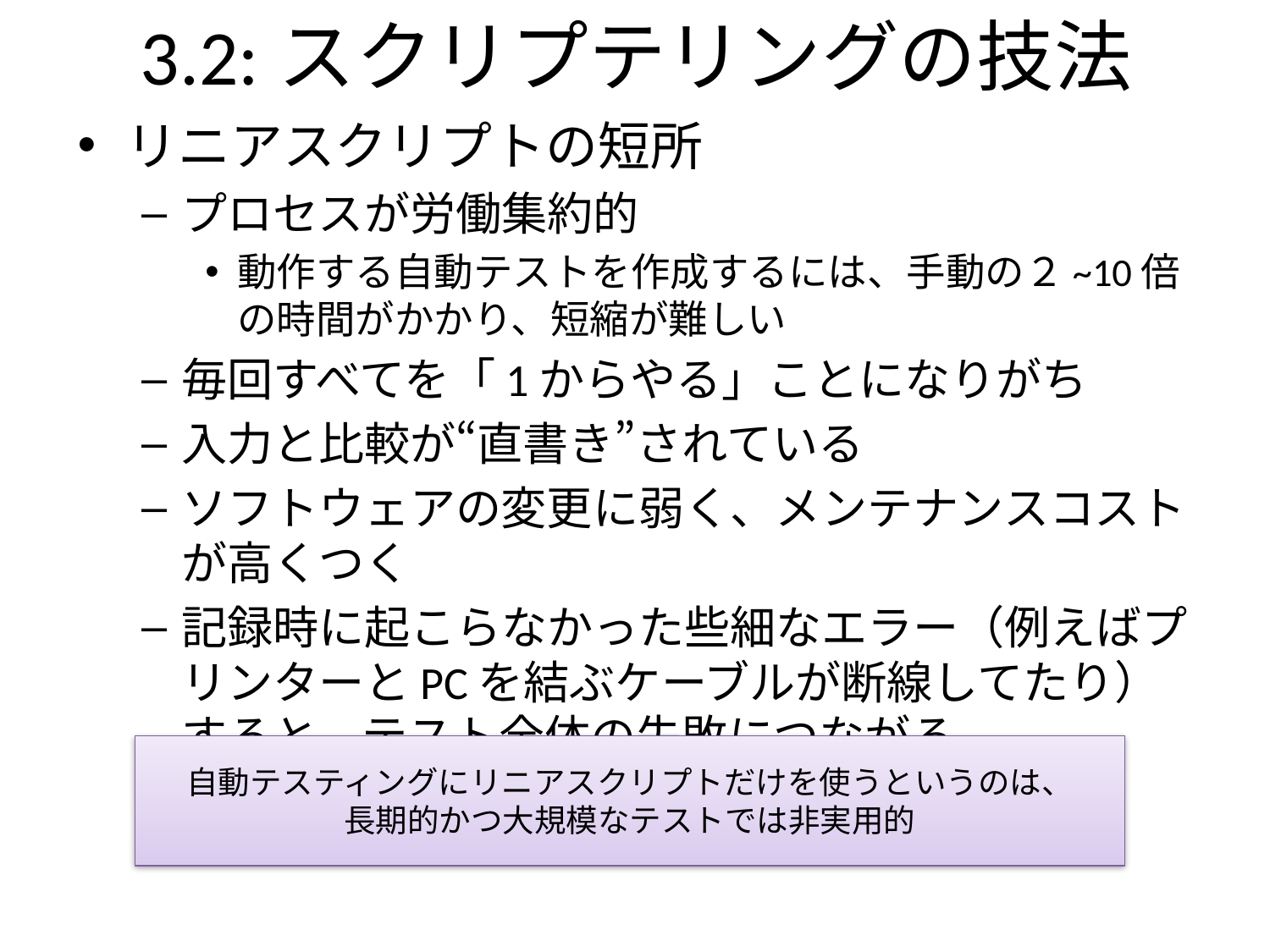

3.2:スクリプテリングの技法
リニアスクリプトの短所
プロセスが労働集約的
動作する自動テストを作成するには、手動の２~10倍の時間がかかり、短縮が難しい
毎回すべてを「1からやる」ことになりがち
入力と比較が“直書き”されている
ソフトウェアの変更に弱く、メンテナンスコストが高くつく
記録時に起こらなかった些細なエラー（例えばプリンターとPCを結ぶケーブルが断線してたり）すると、テスト全体の失敗につながる
自動テスティングにリニアスクリプトだけを使うというのは、
長期的かつ大規模なテストでは非実用的